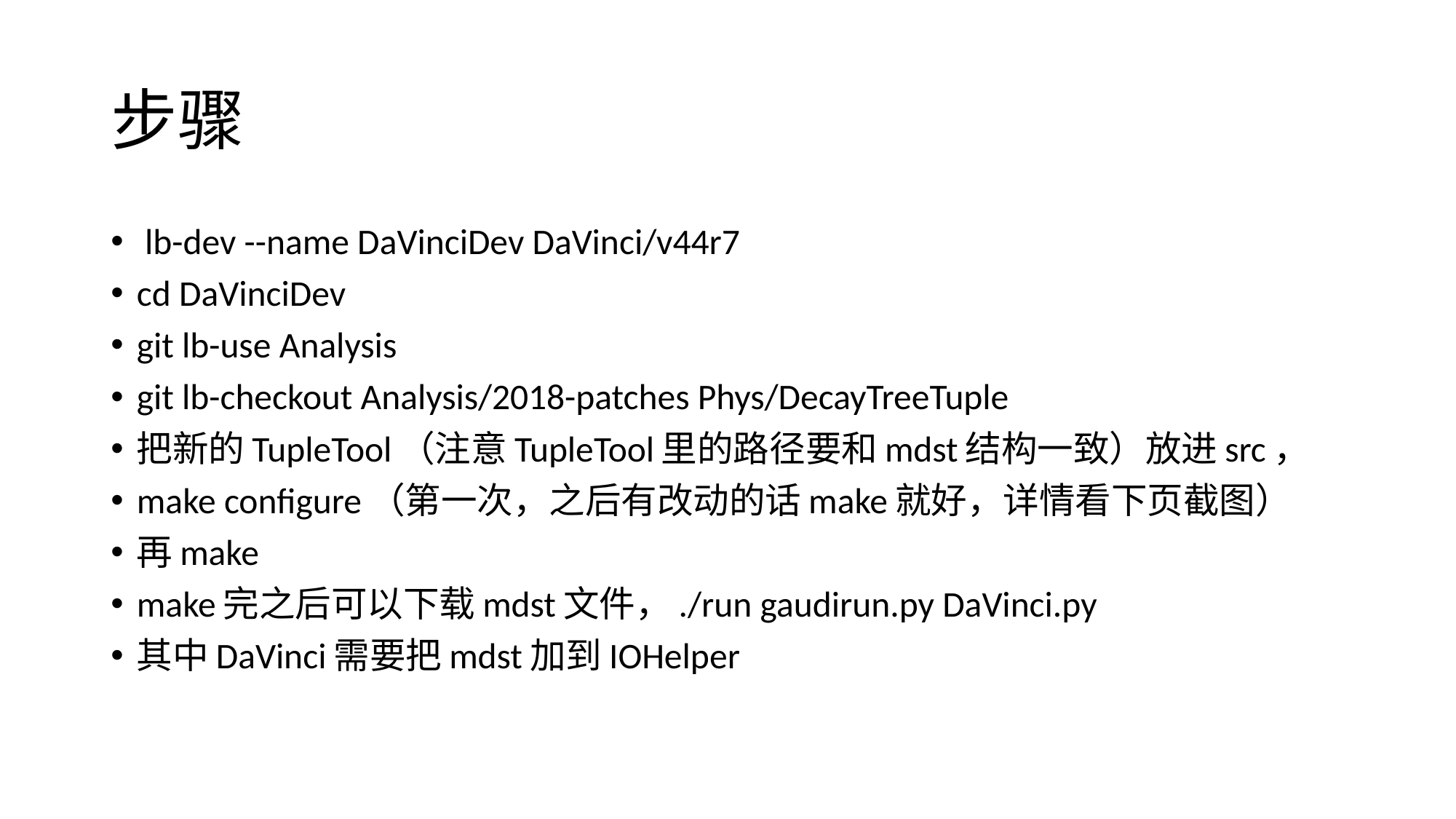

# 步骤
 lb-dev --name DaVinciDev DaVinci/v44r7
cd DaVinciDev
git lb-use Analysis
git lb-checkout Analysis/2018-patches Phys/DecayTreeTuple
把新的TupleTool（注意TupleTool里的路径要和mdst结构一致）放进src，
make configure（第一次，之后有改动的话make就好，详情看下页截图）
再make
make完之后可以下载mdst文件，./run gaudirun.py DaVinci.py
其中DaVinci需要把mdst加到IOHelper